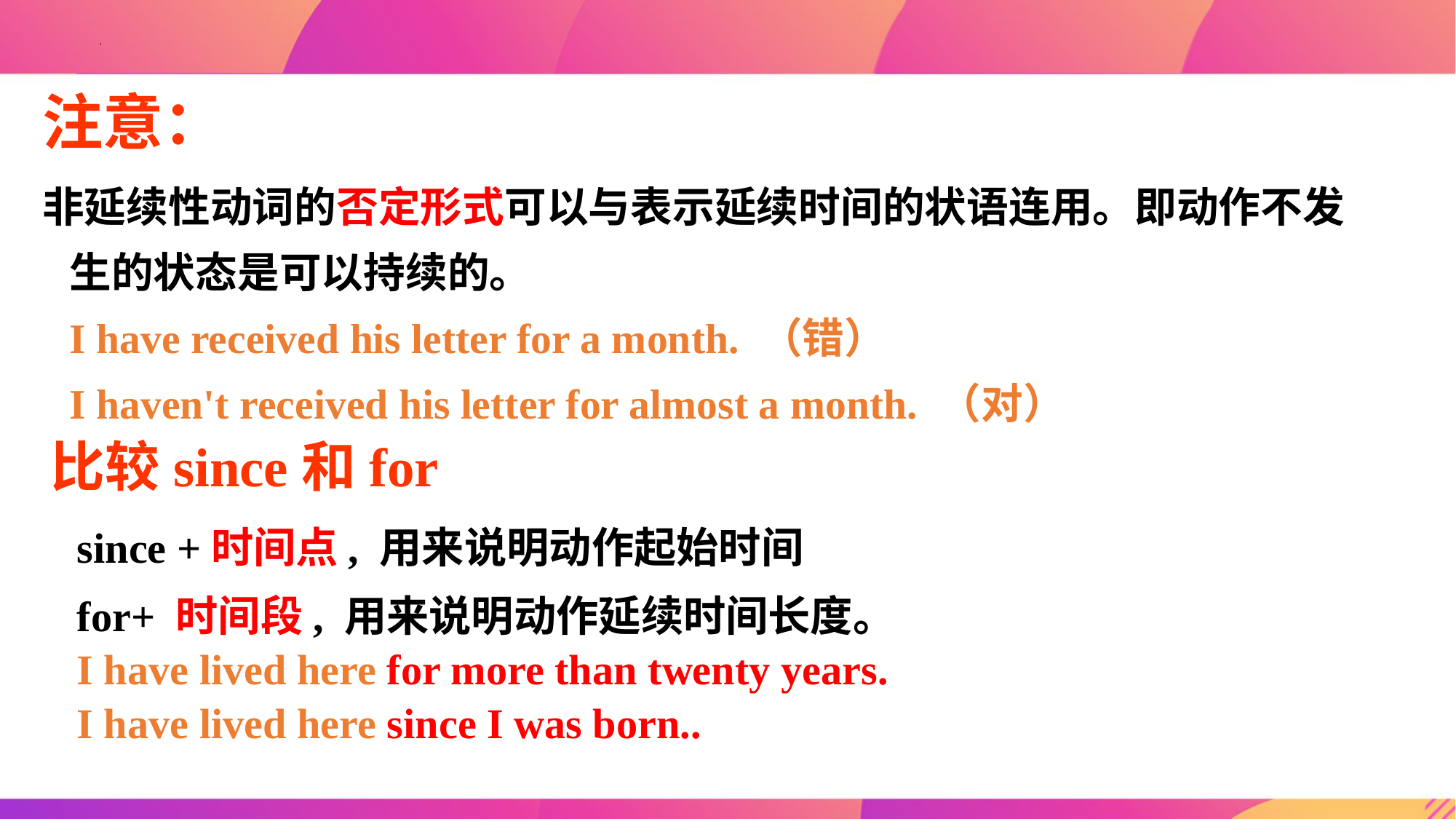

# 注意：
非延续性动词的否定形式可以与表示延续时间的状语连用。即动作不发生的状态是可以持续的。
I have received his letter for a month. （错）
I haven't received his letter for almost a month. （对）
比较since和for
since +时间点, 用来说明动作起始时间
for+ 时间段, 用来说明动作延续时间长度。
I have lived here for more than twenty years.
I have lived here since I was born..